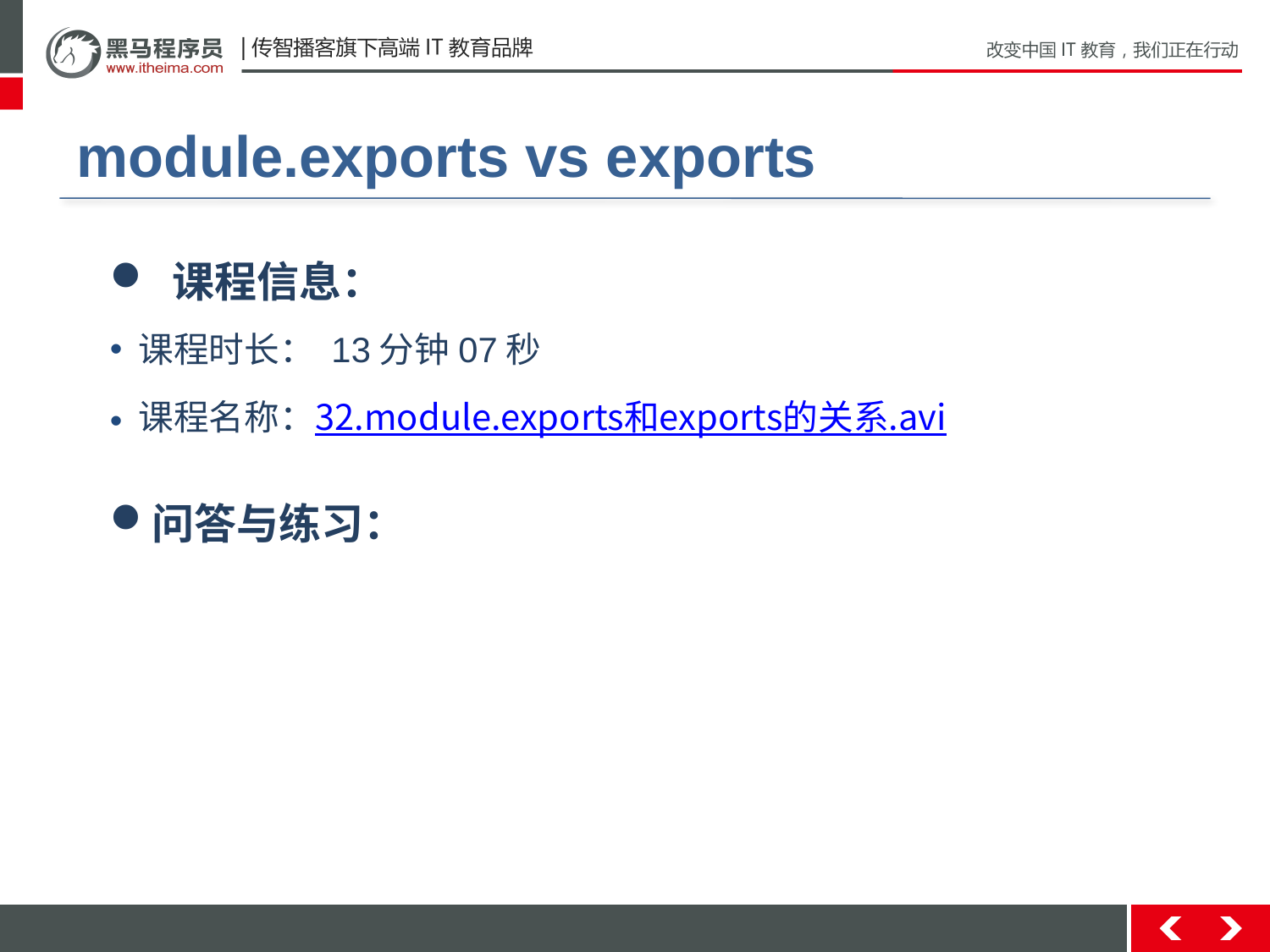

# module.exports vs exports
 课程信息：
 课程时长： 13分钟07秒
 课程名称：32.module.exports和exports的关系.avi
问答与练习：